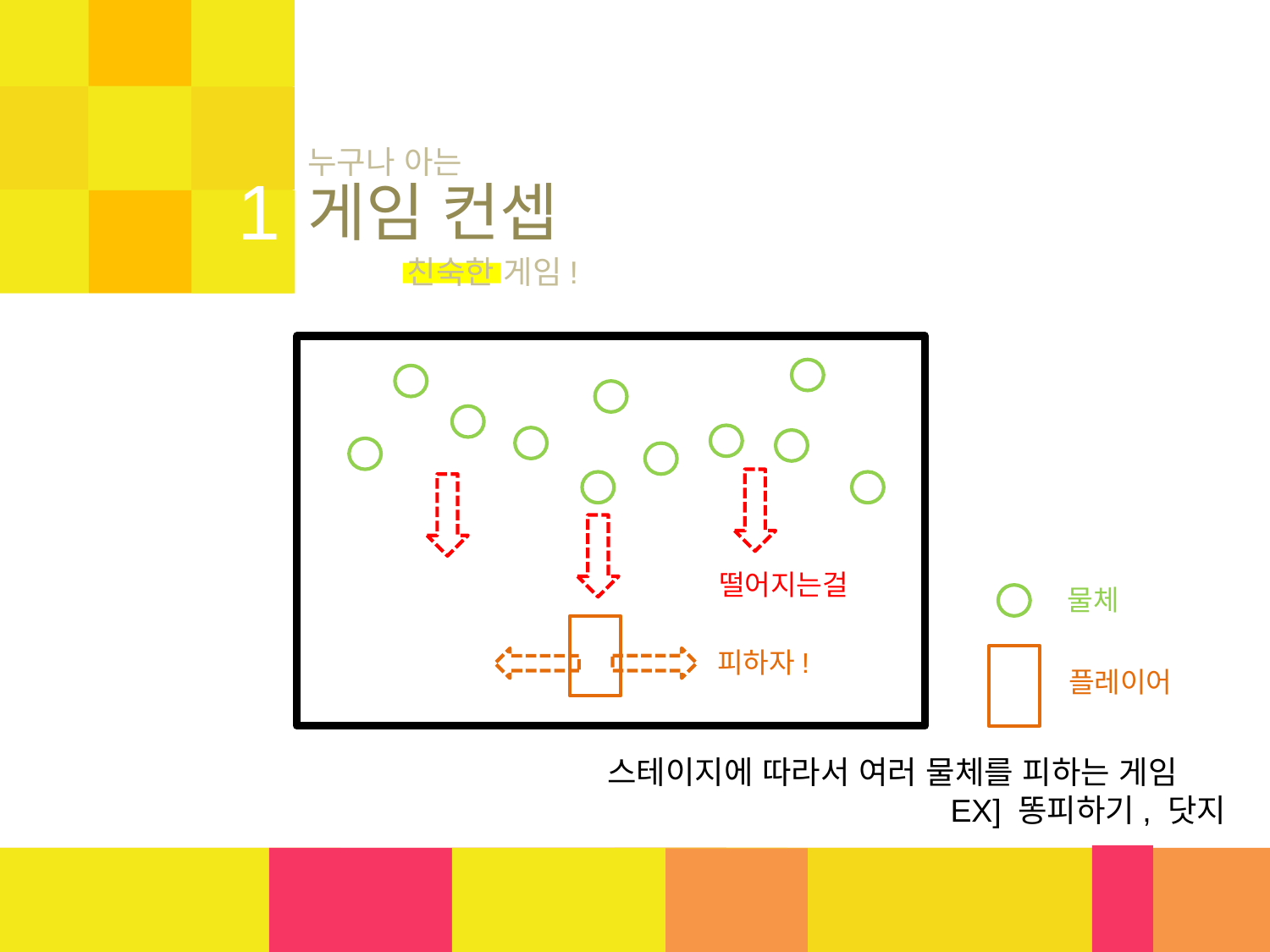

누구나 아는
1
게임 컨셉
친숙한 게임!

떨어지는걸
물체

플레이어
피하자!

스테이지에 따라서 여러 물체를 피하는 게임
		          EX] 똥피하기, 닷지